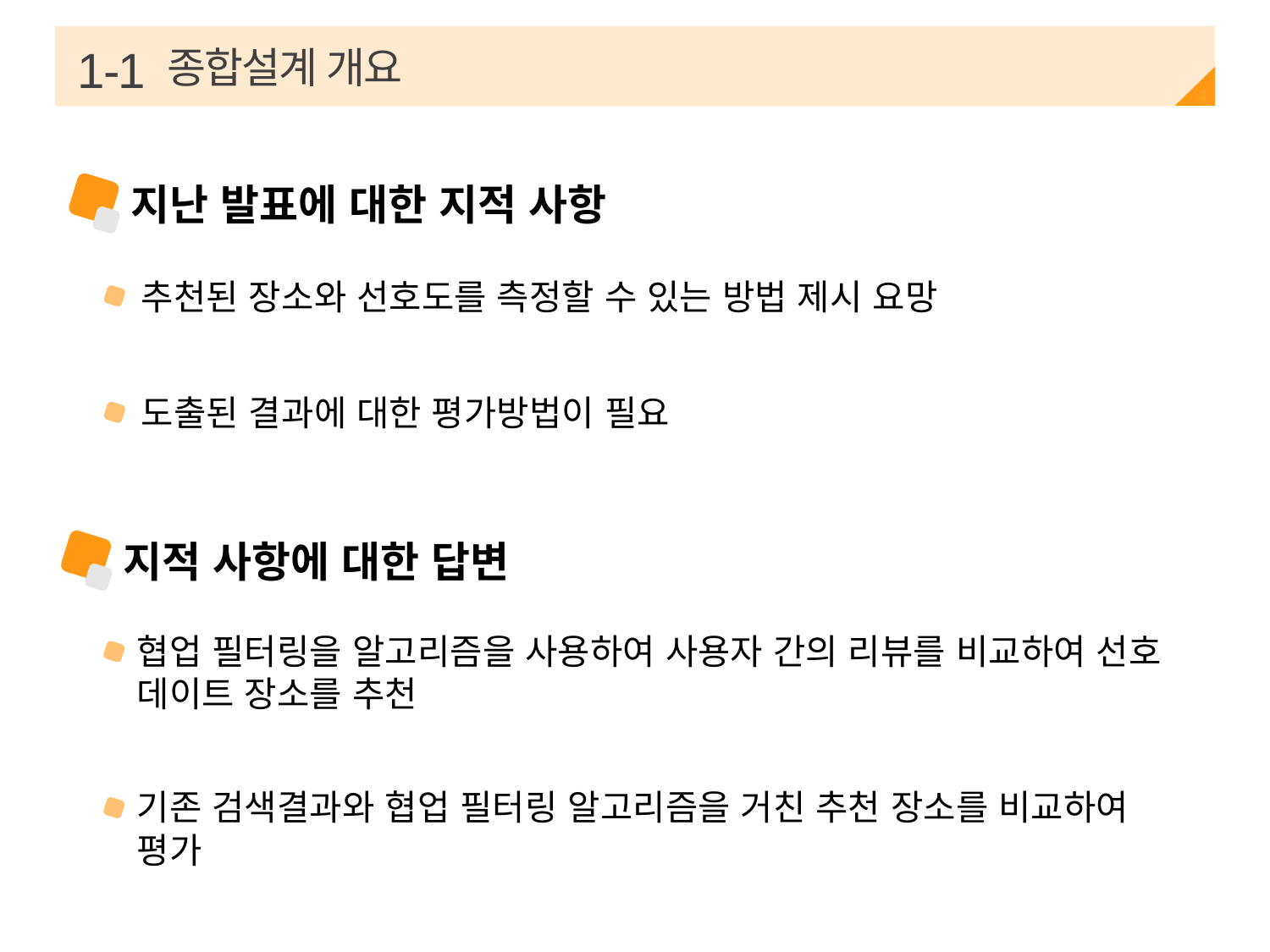

종합설계 개요
1-1
4
지난 발표에 대한 지적 사항

추천된 장소와 선호도를 측정할 수 있는 방법 제시 요망

도출된 결과에 대한 평가방법이 필요

지적 사항에 대한 답변

협업 필터링을 알고리즘을 사용하여 사용자 간의 리뷰를 비교하여 선호 데이트 장소를 추천

기존 검색결과와 협업 필터링 알고리즘을 거친 추천 장소를 비교하여 평가